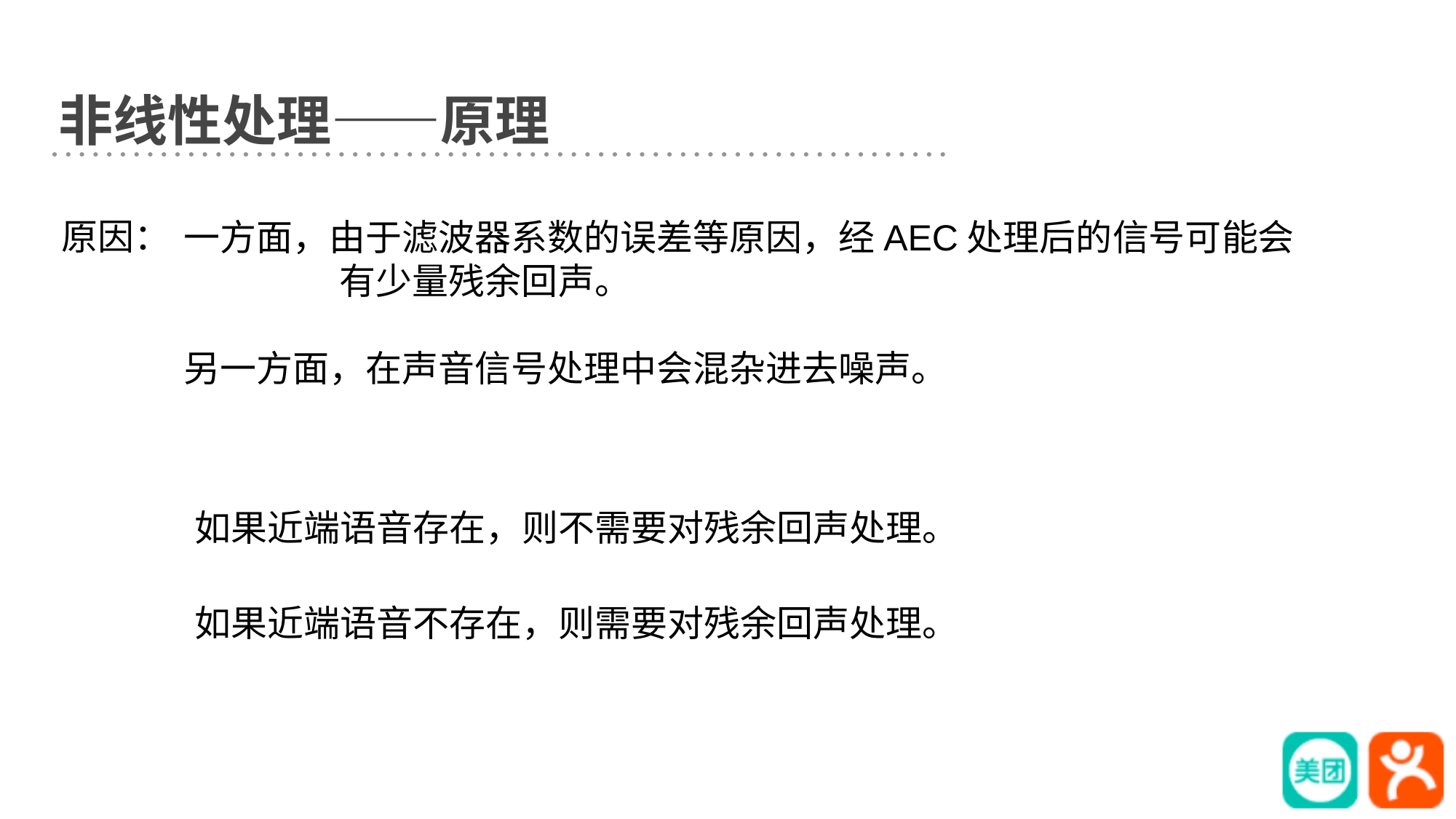

非线性处理——原理

原因：
一方面，由于滤波器系数的误差等原因，经AEC处理后的信号可能会
                  有少量残余回声。

另一方面，在声音信号处理中会混杂进去噪声。
如果近端语音存在，则不需要对残余回声处理。
如果近端语音不存在，则需要对残余回声处理。